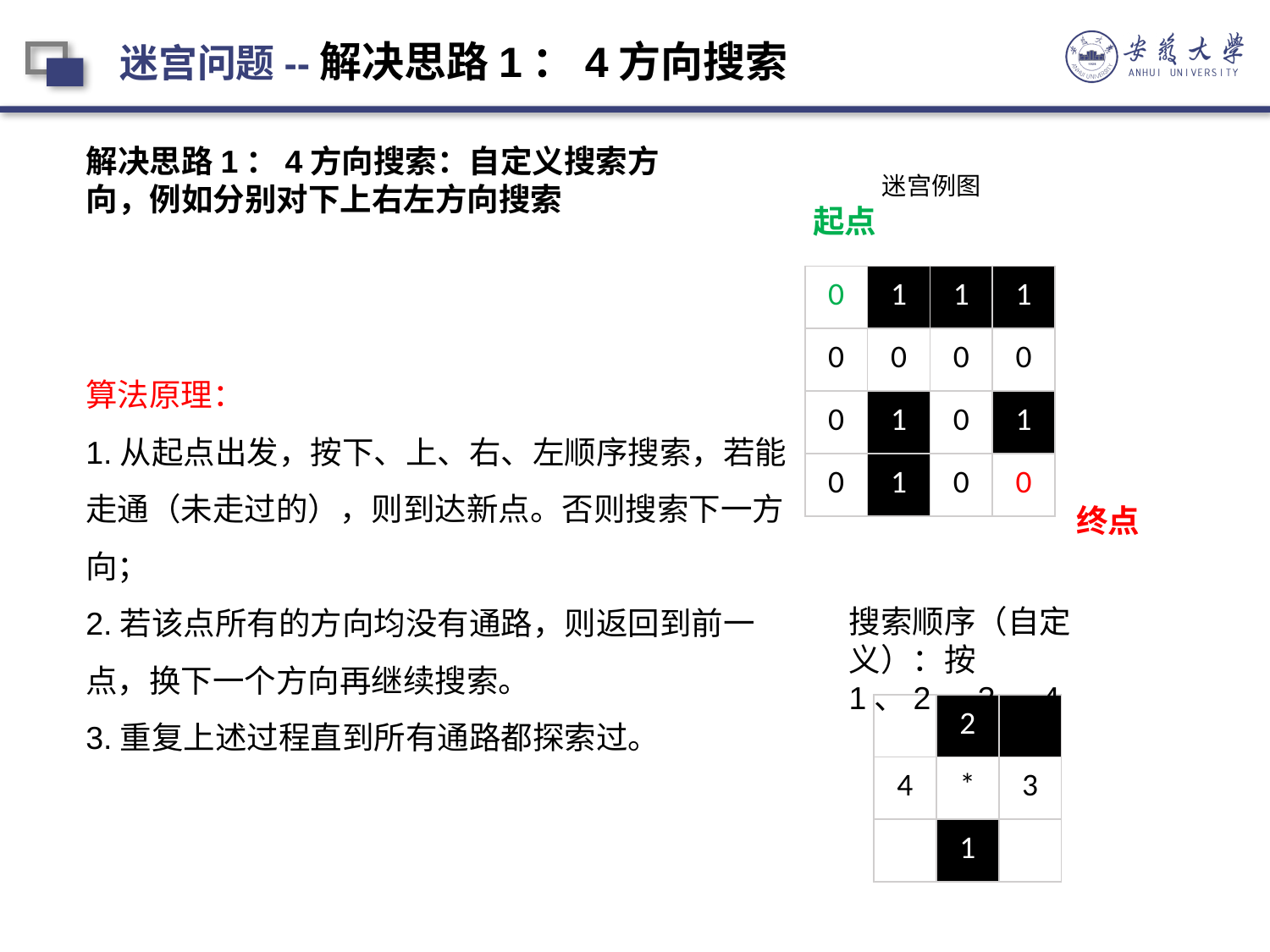

迷宫问题--解决思路1：4方向搜索
解决思路1：4方向搜索：自定义搜索方向，例如分别对下上右左方向搜索
迷宫例图
起点
E
| 0 | 1 | 1 | 1 |
| --- | --- | --- | --- |
| 0 | 0 | 0 | 0 |
| 0 | 1 | 0 | 1 |
| 0 | 1 | 0 | 0 |
算法原理：
1.从起点出发，按下、上、右、左顺序搜索，若能走通（未走过的），则到达新点。否则搜索下一方向；
2.若该点所有的方向均没有通路，则返回到前一点，换下一个方向再继续搜索。
3.重复上述过程直到所有通路都探索过。

终点
搜索顺序（自定义）：按1、2、3、4
|  | 2 |  |
| --- | --- | --- |
| 4 | \* | 3 |
|  | 1 |  |